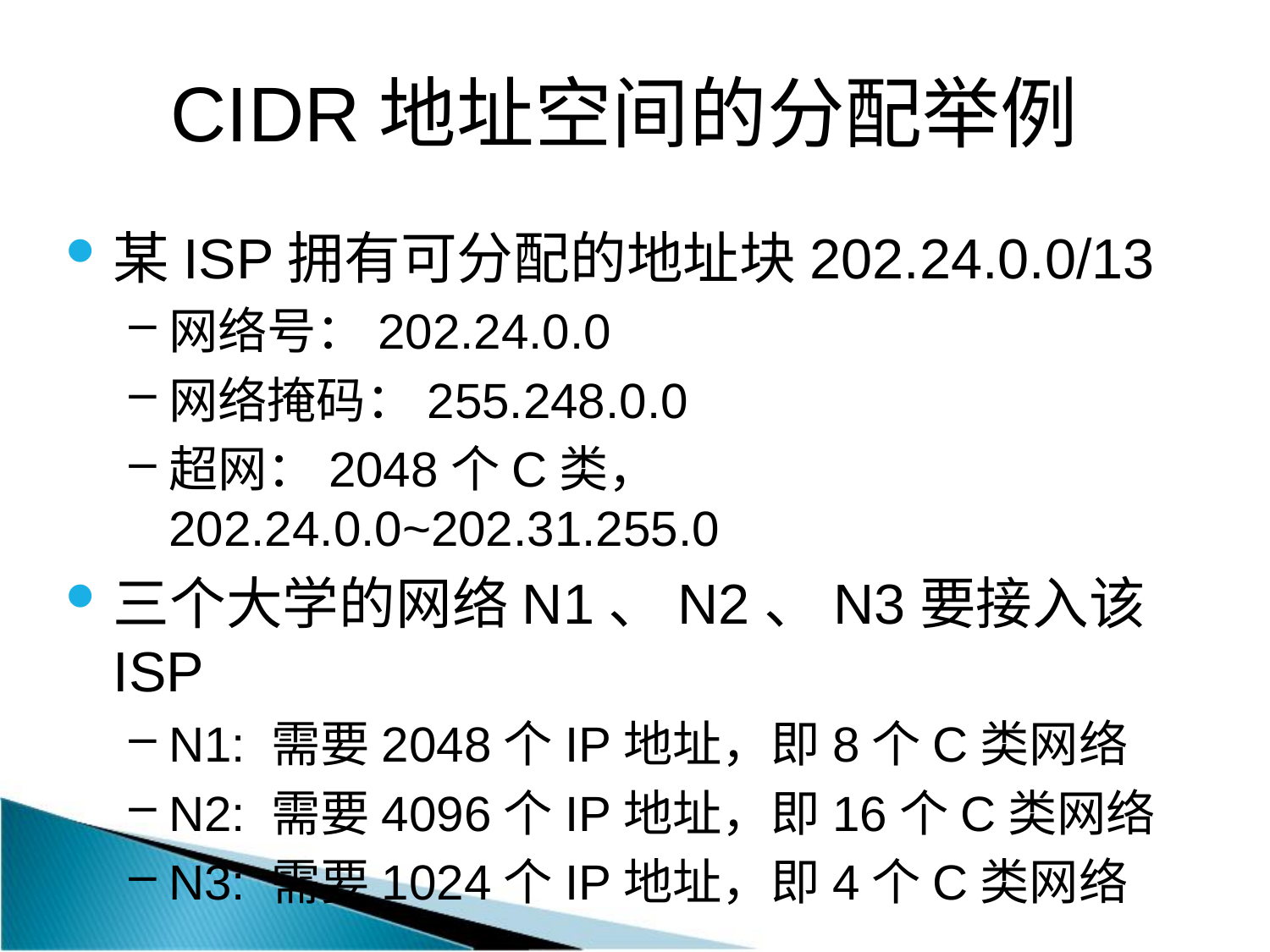

# CIDR地址空间的分配举例
某ISP拥有可分配的地址块202.24.0.0/13
网络号：202.24.0.0
网络掩码：255.248.0.0
超网：2048个C类， 202.24.0.0~202.31.255.0
三个大学的网络N1、N2、N3要接入该ISP
N1: 需要2048个IP地址，即8个C类网络
N2: 需要4096个IP地址，即16个C类网络
N3: 需要1024个IP地址，即4个C类网络